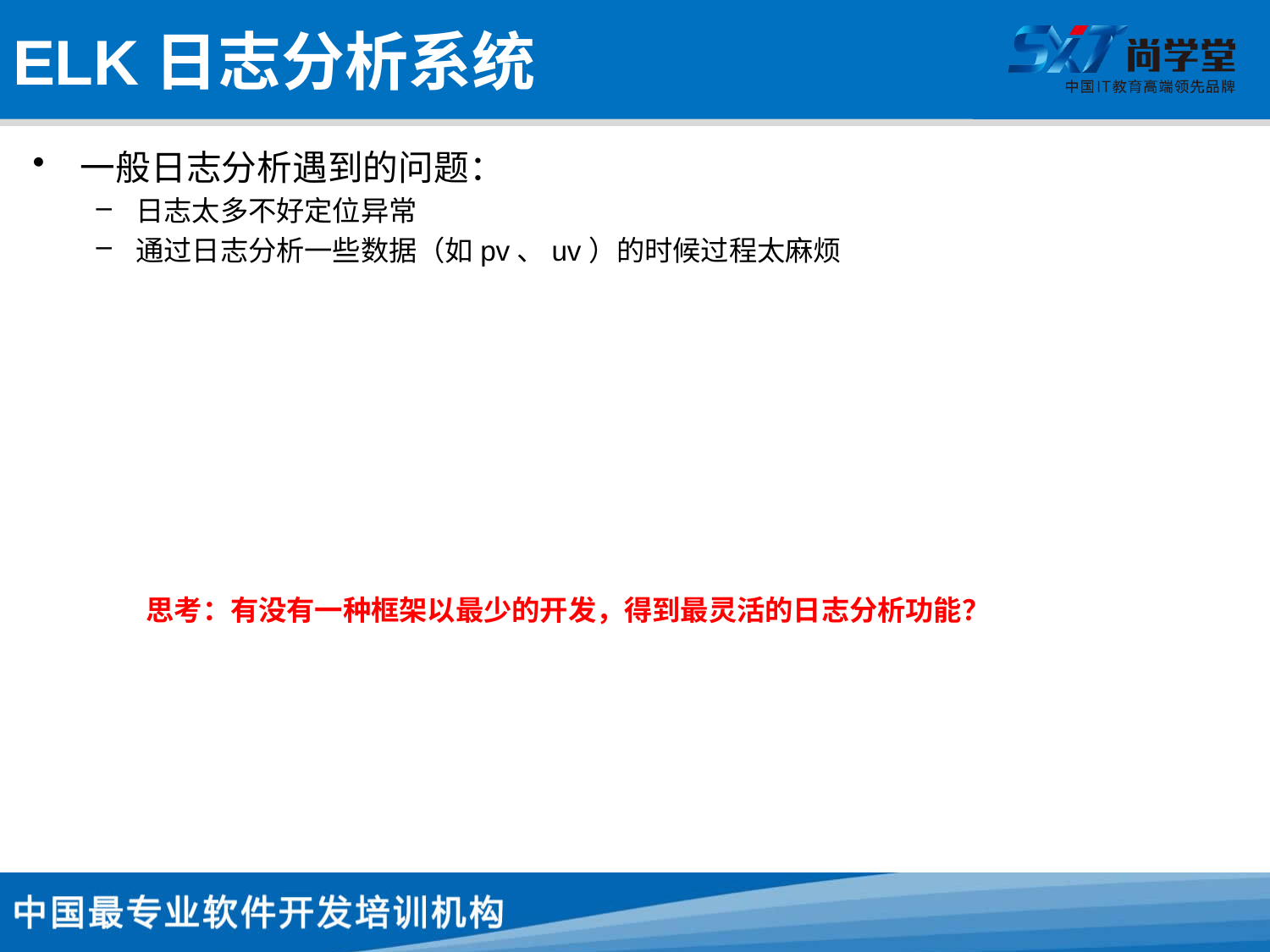

# ELK日志分析系统
一般日志分析遇到的问题：
日志太多不好定位异常
通过日志分析一些数据（如pv、uv）的时候过程太麻烦

思考：有没有一种框架以最少的开发，得到最灵活的日志分析功能？